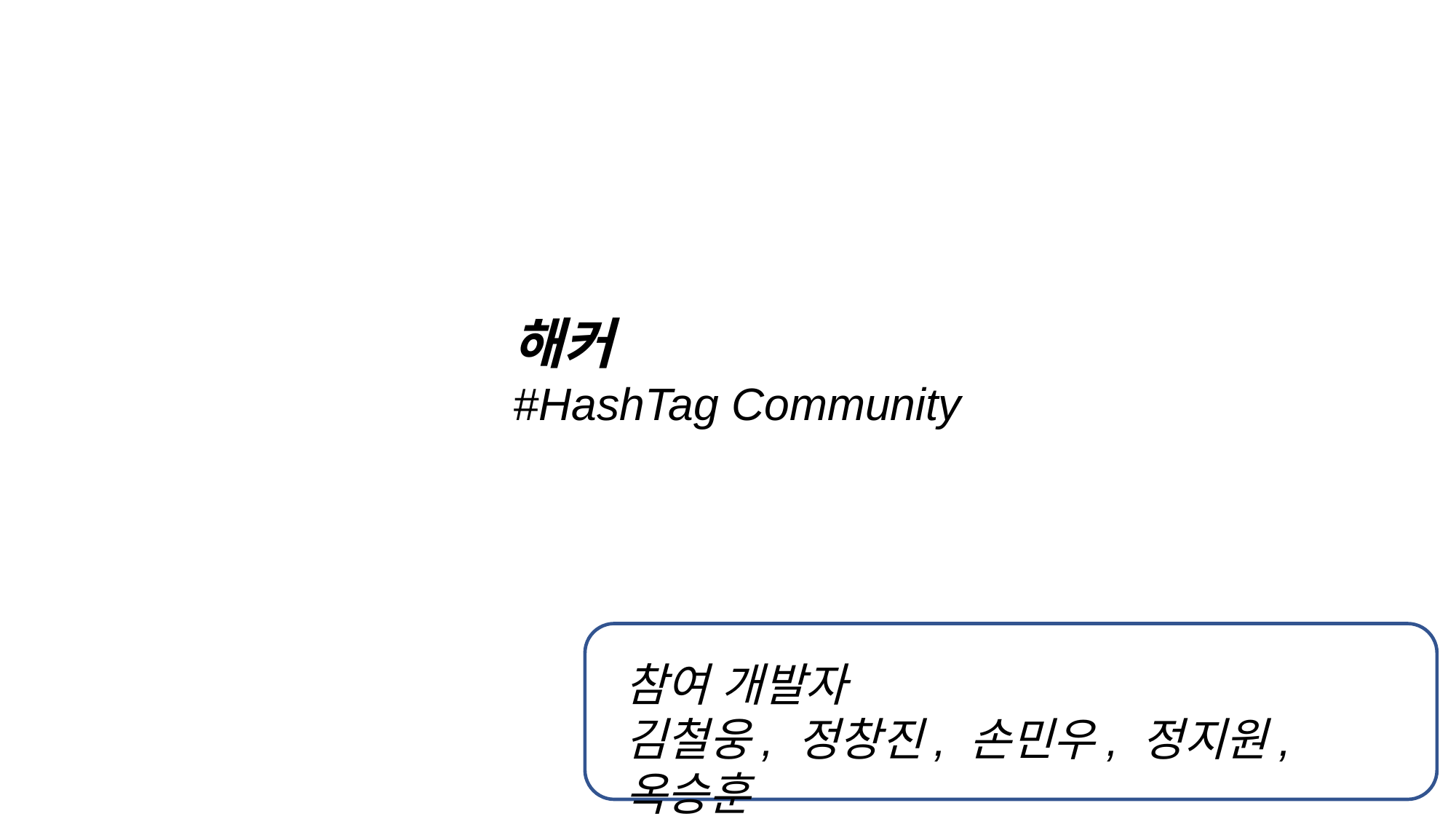

해커
#HashTag Community

참여 개발자
김철웅, 정창진, 손민우, 정지원, 옥승훈